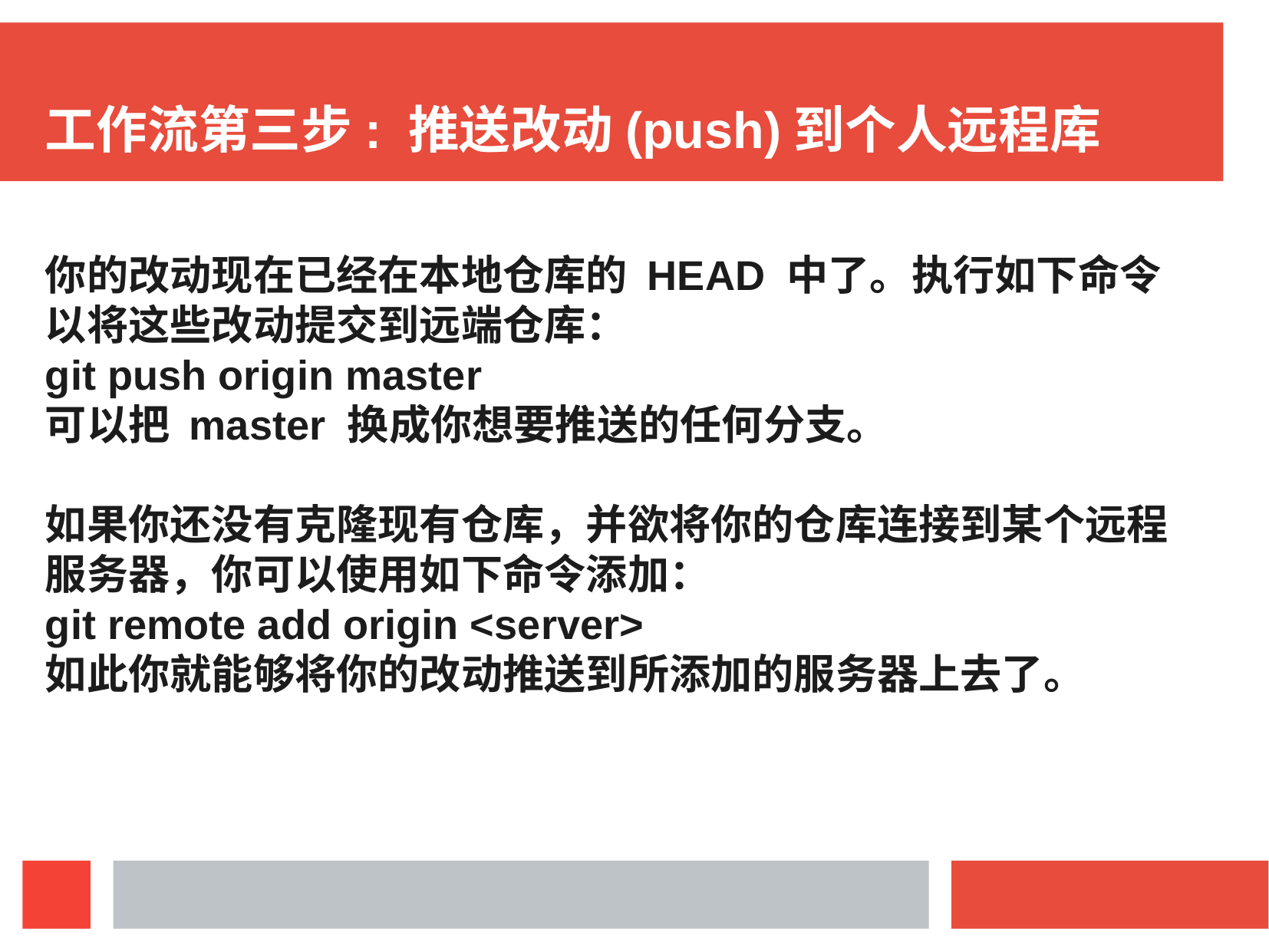

工作流第三步: 推送改动(push)到个人远程库
你的改动现在已经在本地仓库的 HEAD 中了。执行如下命令以将这些改动提交到远端仓库：
git push origin master
可以把 master 换成你想要推送的任何分支。

如果你还没有克隆现有仓库，并欲将你的仓库连接到某个远程服务器，你可以使用如下命令添加：
git remote add origin <server>
如此你就能够将你的改动推送到所添加的服务器上去了。